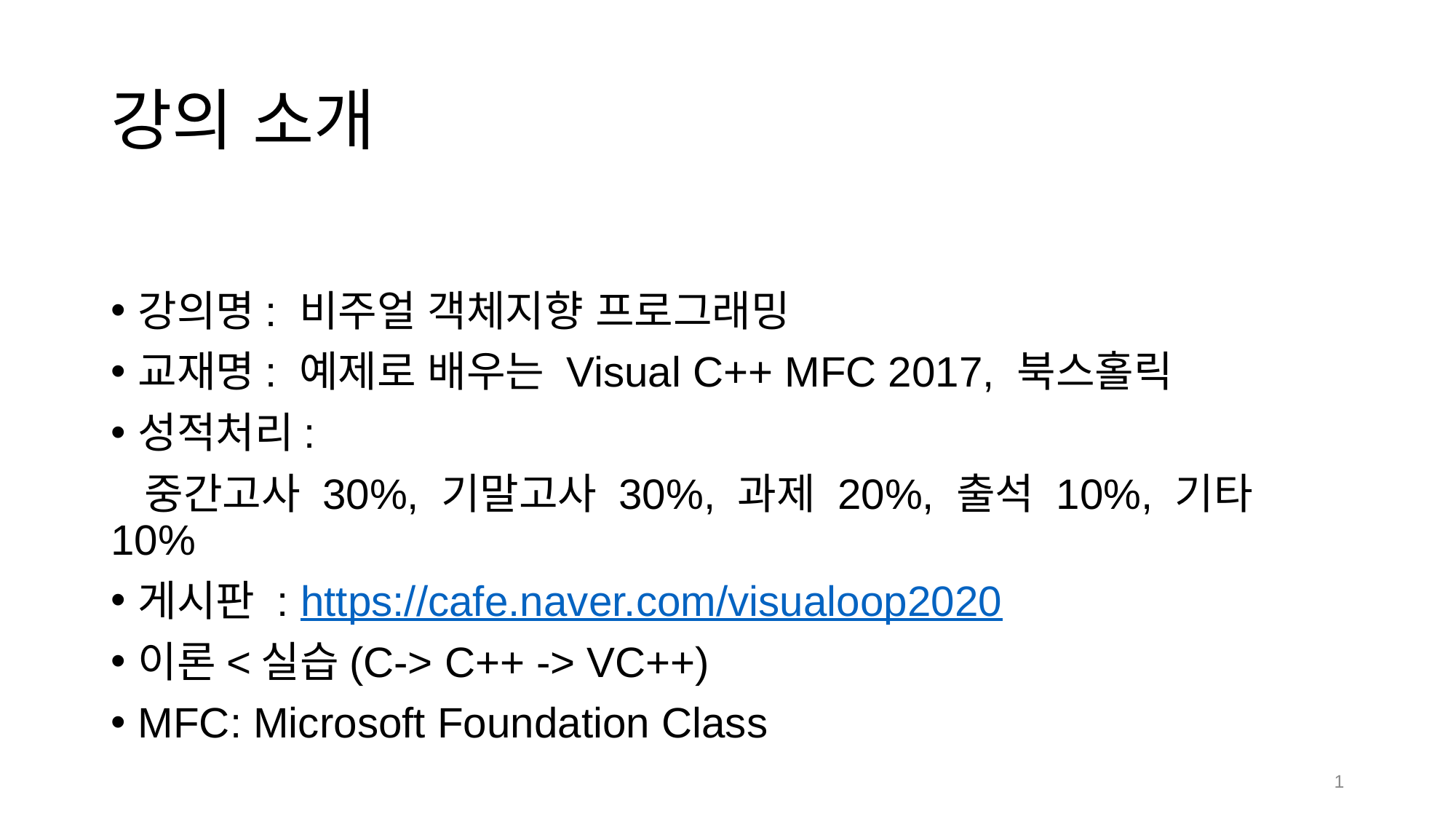

# 강의 소개

강의명: 비주얼 객체지향 프로그래밍
교재명: 예제로 배우는 Visual C++ MFC 2017, 북스홀릭
성적처리:
  중간고사 30%, 기말고사 30%, 과제 20%, 출석 10%, 기타 10%
게시판 : https://cafe.naver.com/visualoop2020
이론<실습(C-> C++ -> VC++)
MFC: Microsoft Foundation Class
1